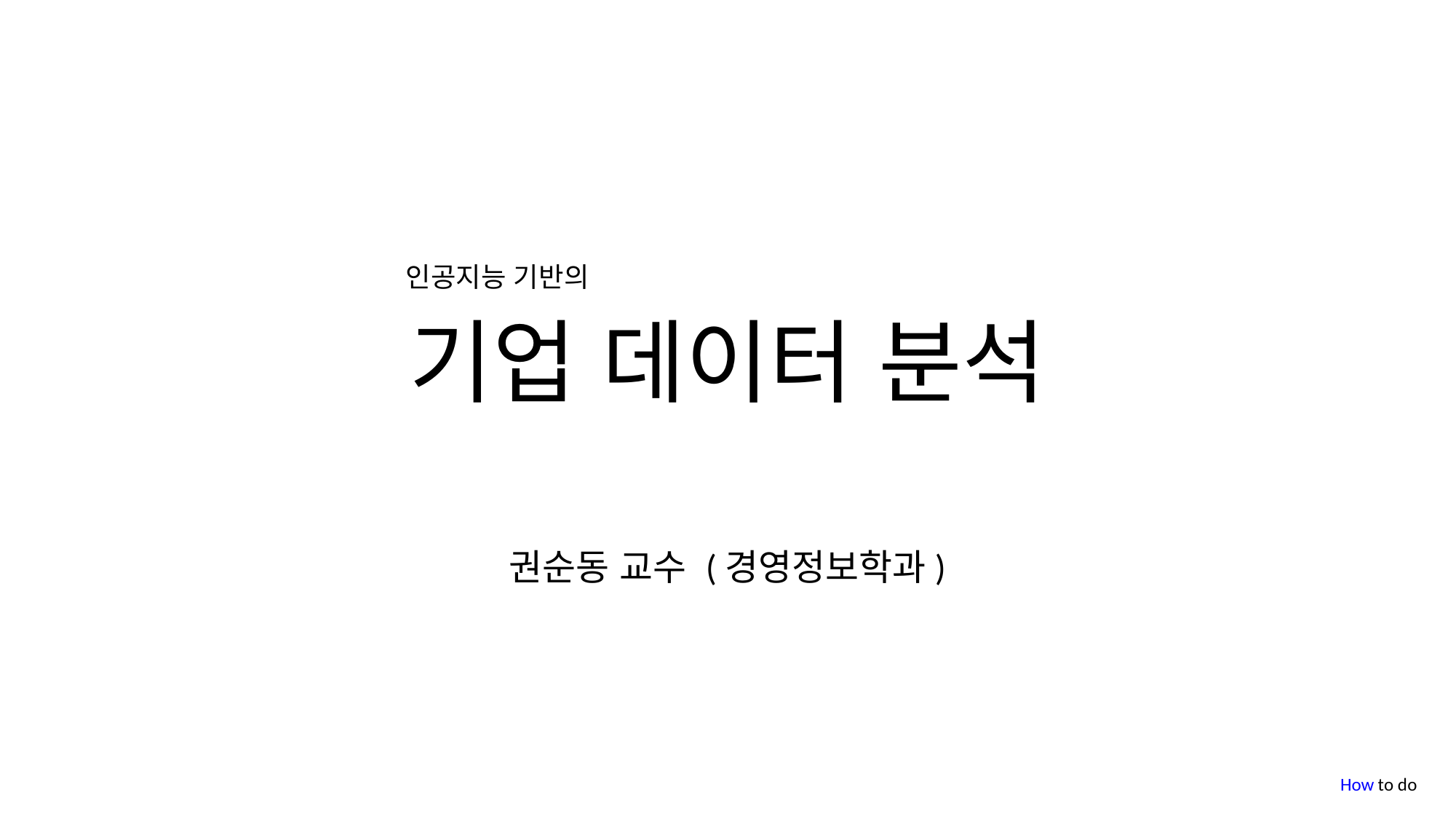

# 기업 데이터 분석
인공지능 기반의

권순동 교수 (경영정보학과)
How to do